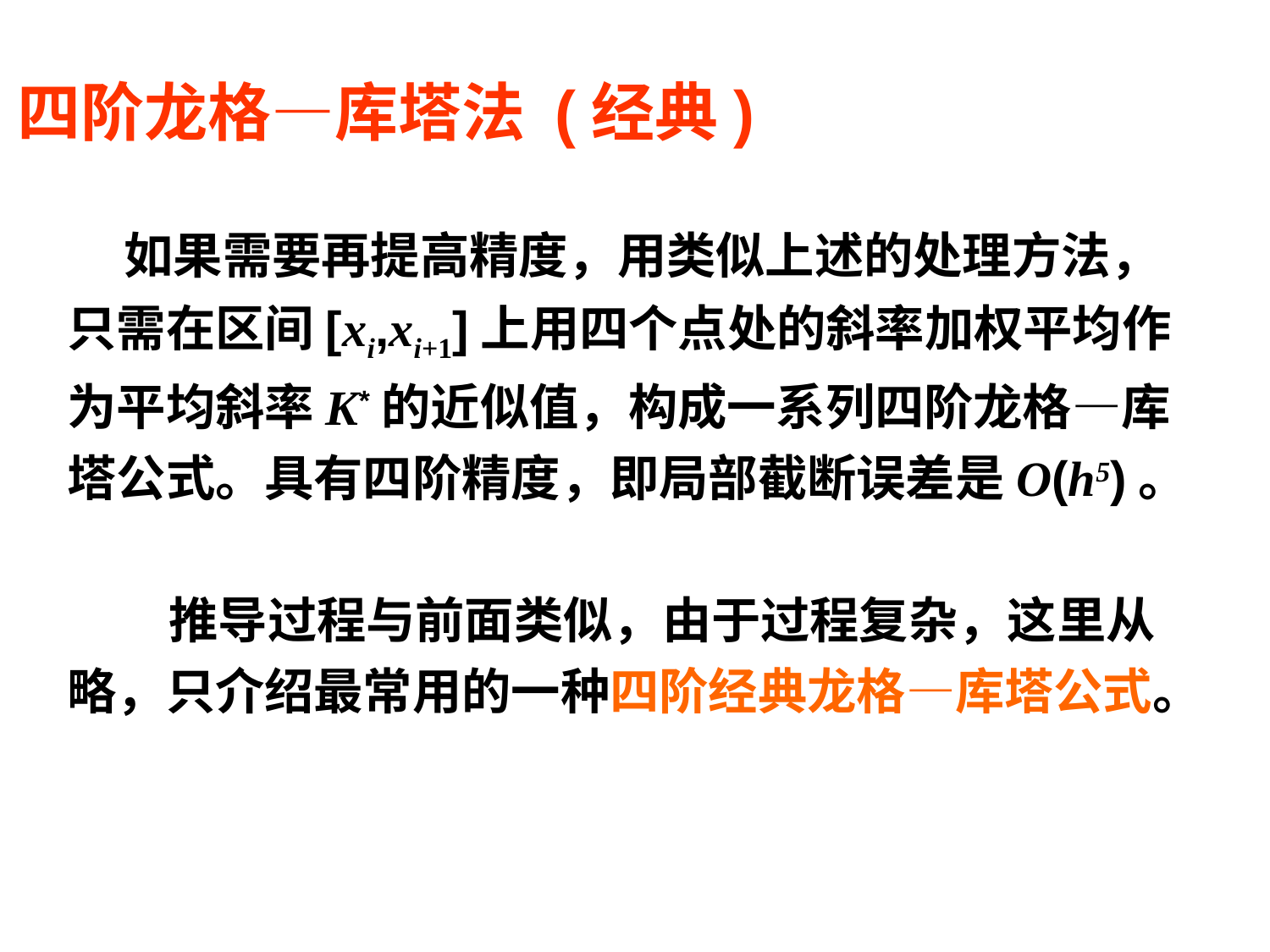

四阶龙格—库塔法 (经典)
    如果需要再提高精度，用类似上述的处理方法，只需在区间[xi,xi+1]上用四个点处的斜率加权平均作为平均斜率K*的近似值，构成一系列四阶龙格—库塔公式。具有四阶精度，即局部截断误差是O(h5)。

        推导过程与前面类似，由于过程复杂，这里从略，只介绍最常用的一种四阶经典龙格—库塔公式。